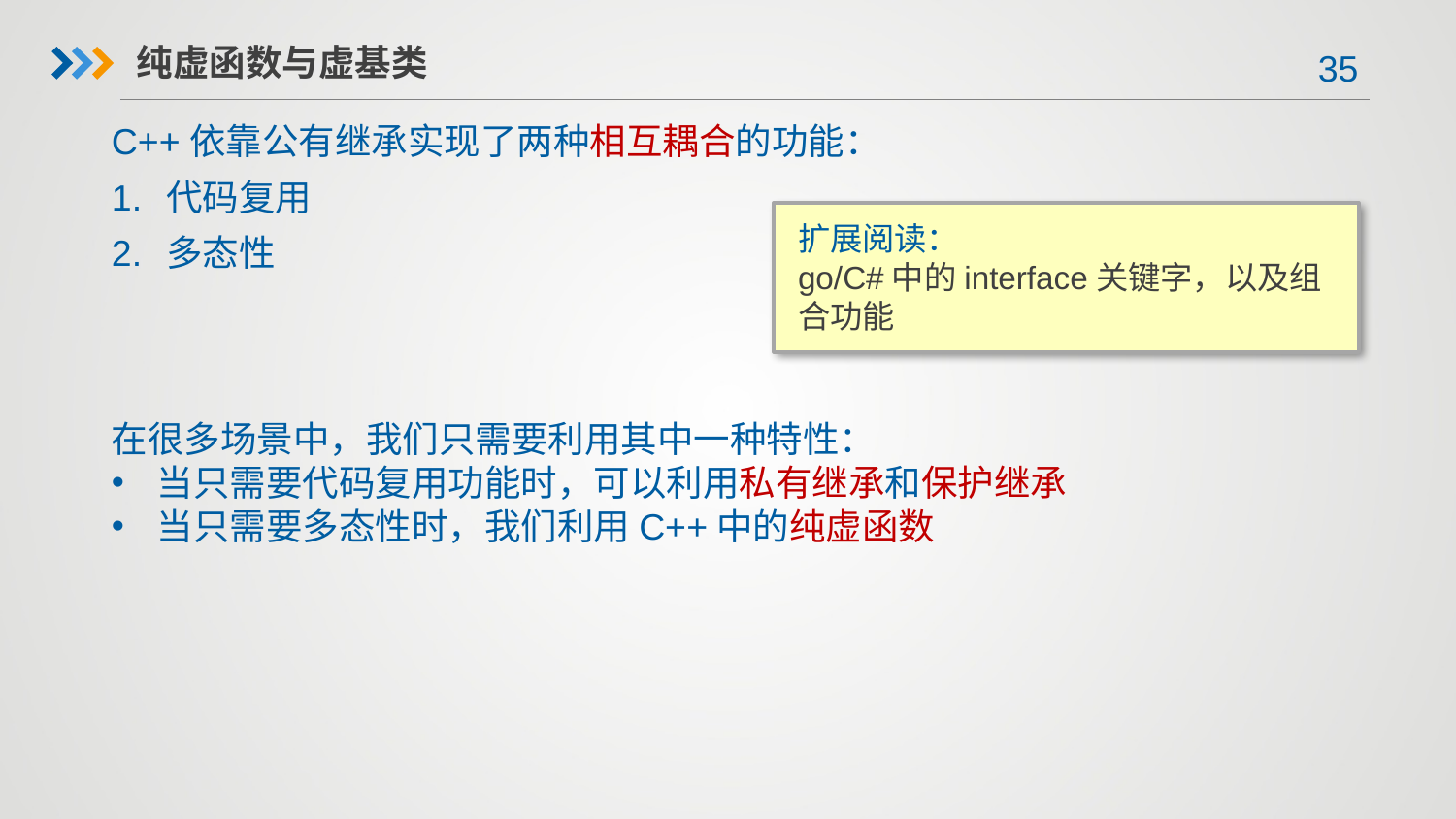

纯虚函数与虚基类
C++依靠公有继承实现了两种相互耦合的功能：
代码复用
多态性

扩展阅读：
go/C#中的interface关键字，以及组合功能
在很多场景中，我们只需要利用其中一种特性：
当只需要代码复用功能时，可以利用私有继承和保护继承
当只需要多态性时，我们利用C++中的纯虚函数